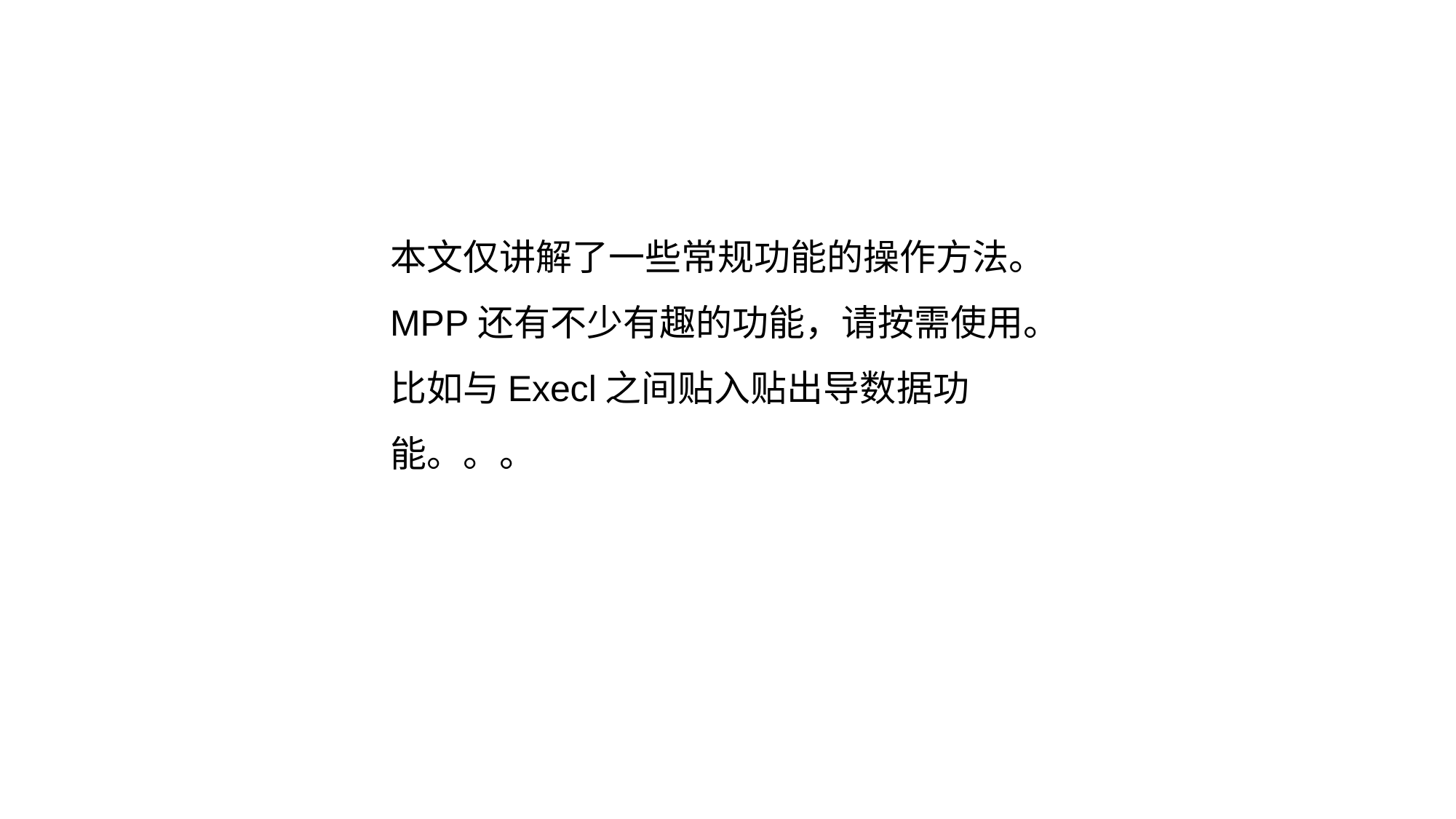

本文仅讲解了一些常规功能的操作方法。
MPP还有不少有趣的功能，请按需使用。比如与Execl之间贴入贴出导数据功能。。。